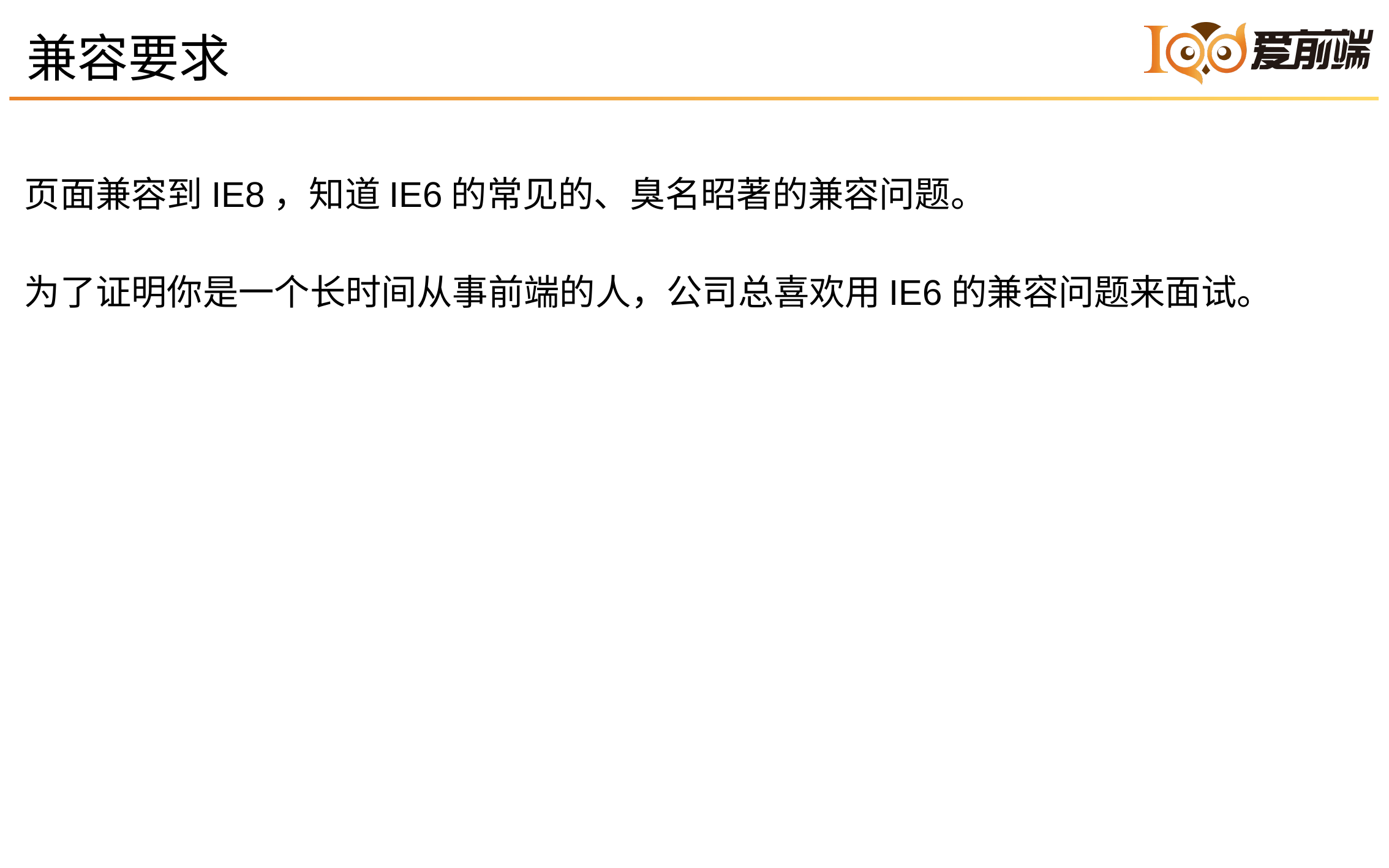

兼容要求

页面兼容到IE8，知道IE6的常见的、臭名昭著的兼容问题。
为了证明你是一个长时间从事前端的人，公司总喜欢用IE6的兼容问题来面试。